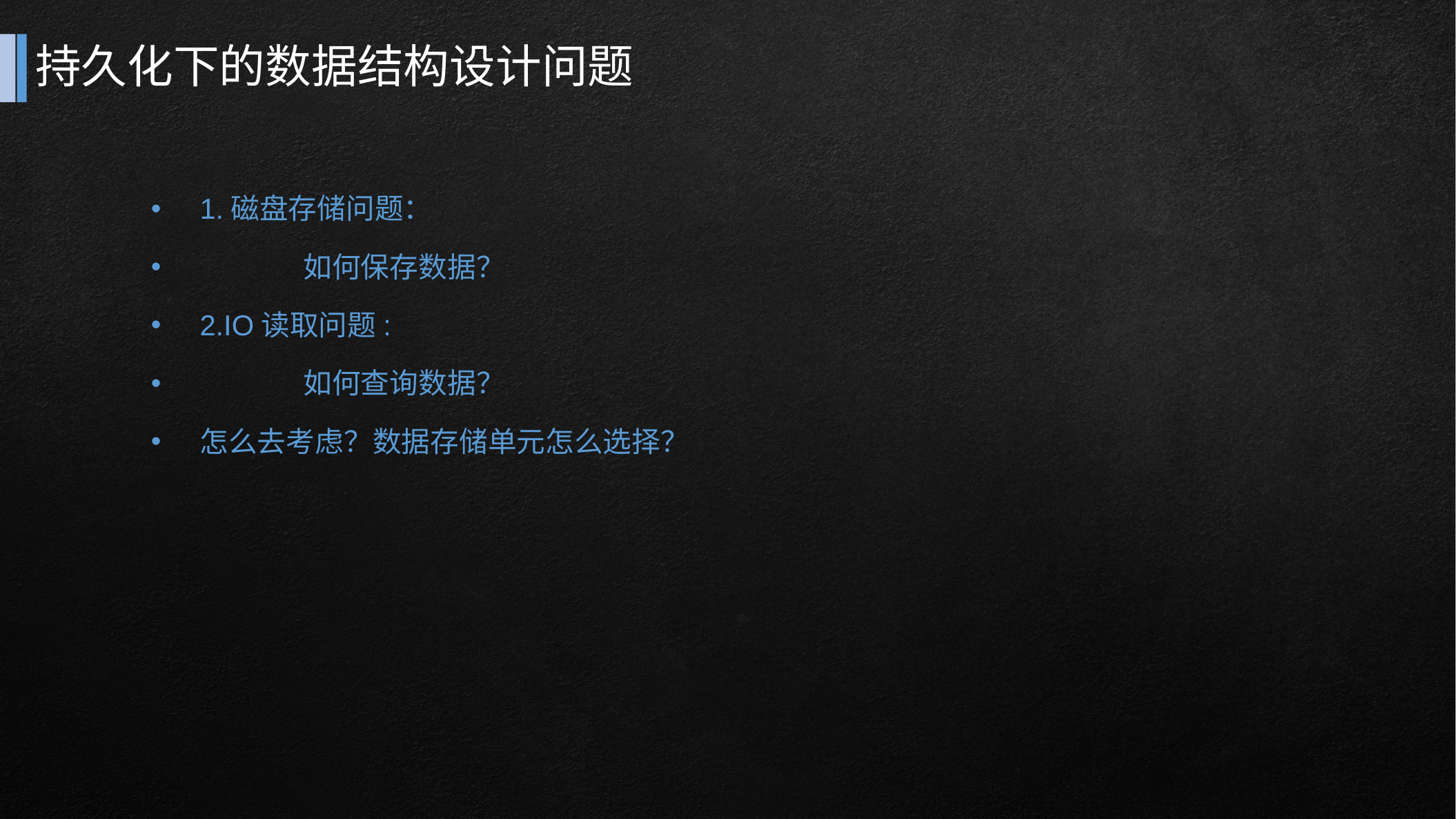

# 持久化下的数据结构设计问题
1.磁盘存储问题：
	如何保存数据？
2.IO读取问题:
	如何查询数据？
怎么去考虑？数据存储单元怎么选择？